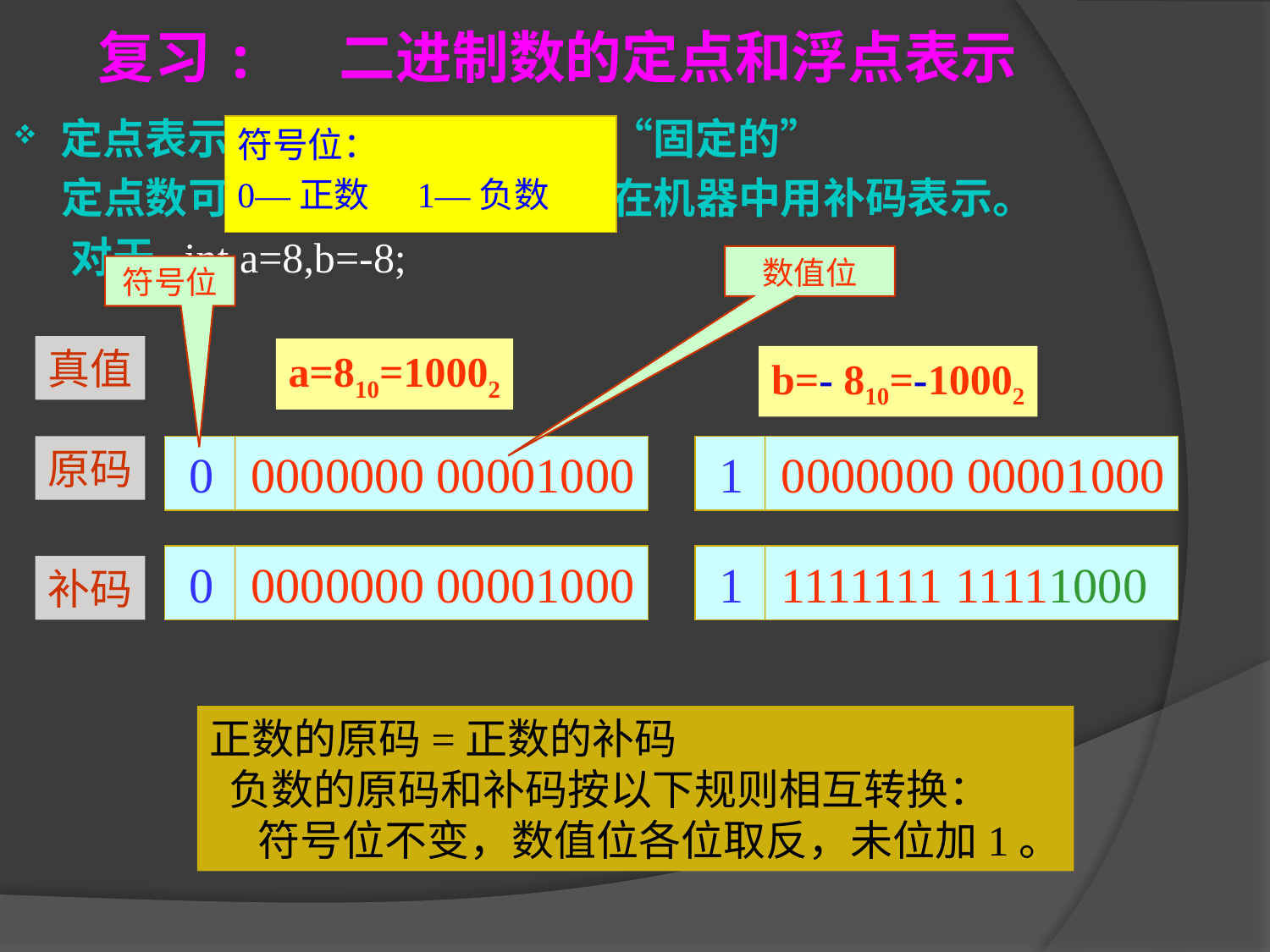

复习:  二进制数的定点和浮点表示
定点表示法——小数点位置是“固定的”
    定点数可用于表示整数。整数在机器中用补码表示。
     对于  int a=8,b=-8;

符号位：
0—正数     1—负数
数值位
符号位
真值
a=810=10002
b=- 810=-10002
原码
 0   0000000 00001000

 1   0000000 00001000

 0   0000000 00001000

 1   1111111 11110111
 1   1111111 11111000

补码
正数的原码=正数的补码
 负数的原码和补码按以下规则相互转换：
    符号位不变，数值位各位取反，未位加1。